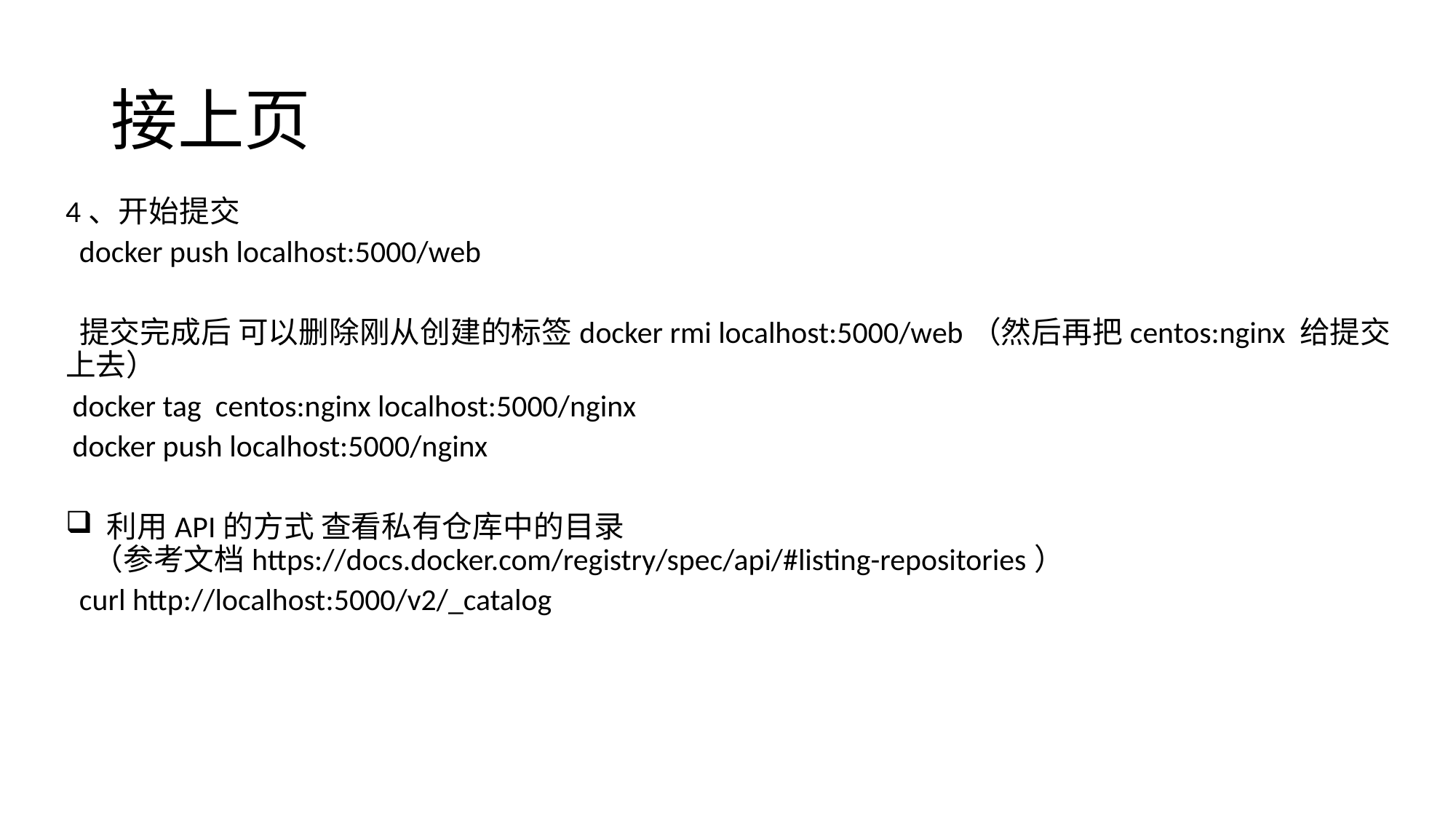

# 接上页

4、开始提交
  docker push localhost:5000/web

 提交完成后 可以删除刚从创建的标签docker rmi localhost:5000/web（然后再把centos:nginx 给提交上去）
 docker tag  centos:nginx localhost:5000/nginx
 docker push localhost:5000/nginx

 利用API的方式 查看私有仓库中的目录 （参考文档https://docs.docker.com/registry/spec/api/#listing-repositories）
  curl http://localhost:5000/v2/_catalog